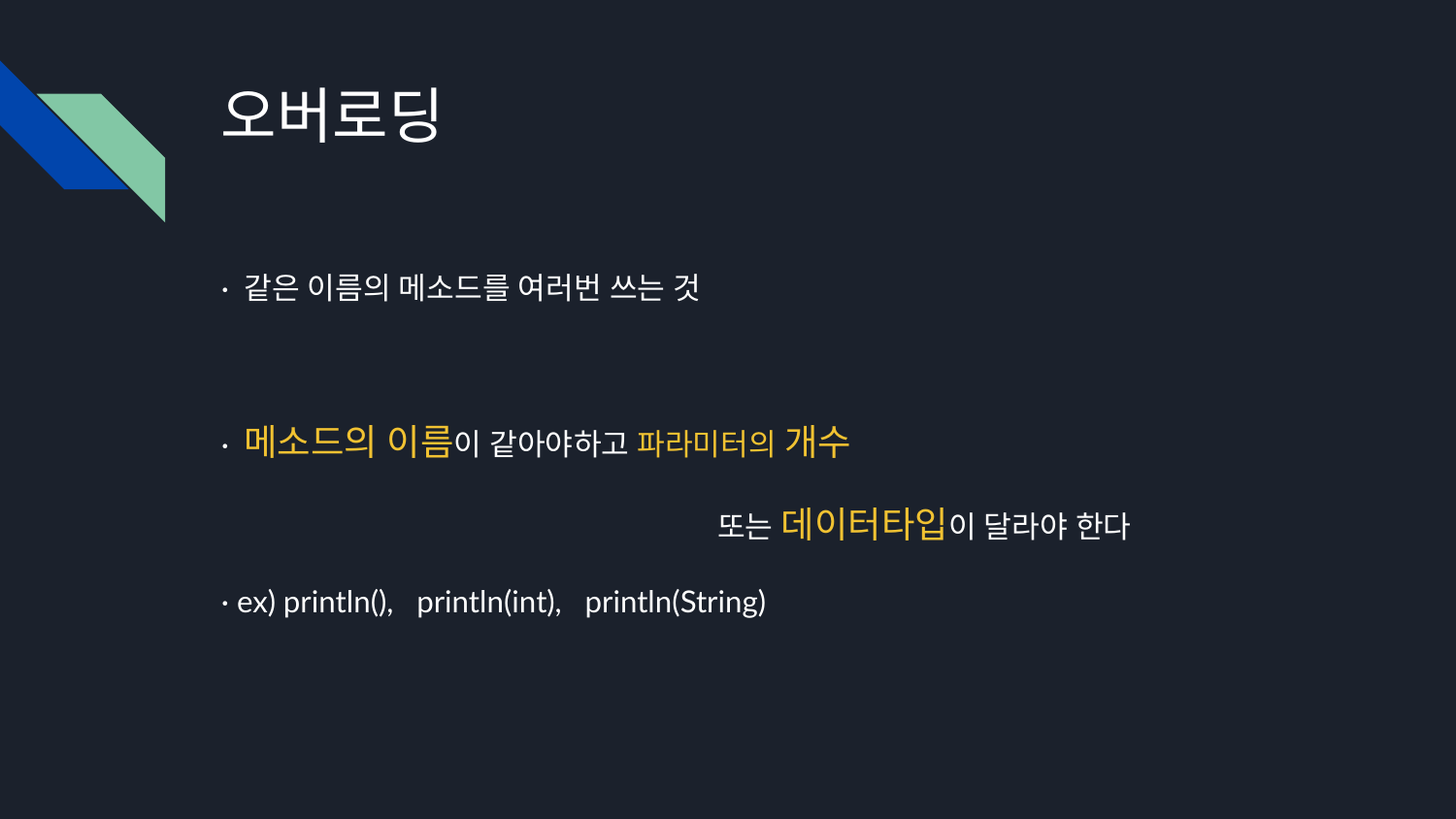

# 오버로딩
· 같은 이름의 메소드를 여러번 쓰는 것

· 메소드의 이름이 같아야하고 파라미터의 개수
                                                               또는 데이터타입이 달라야 한다
· ex) println(),   println(int),   println(String)